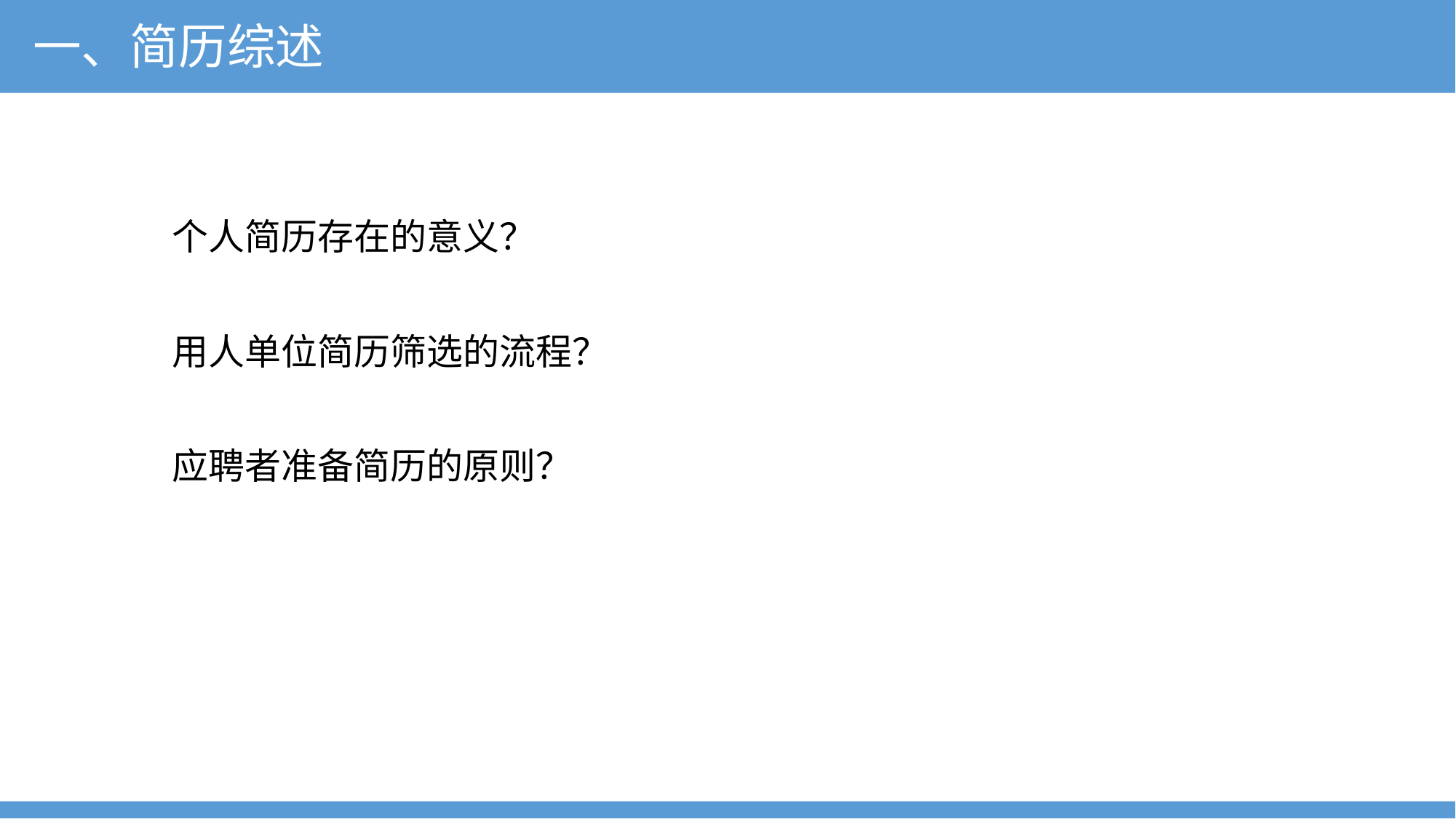

一、简历综述
个人简历存在的意义？

用人单位简历筛选的流程？

应聘者准备简历的原则？